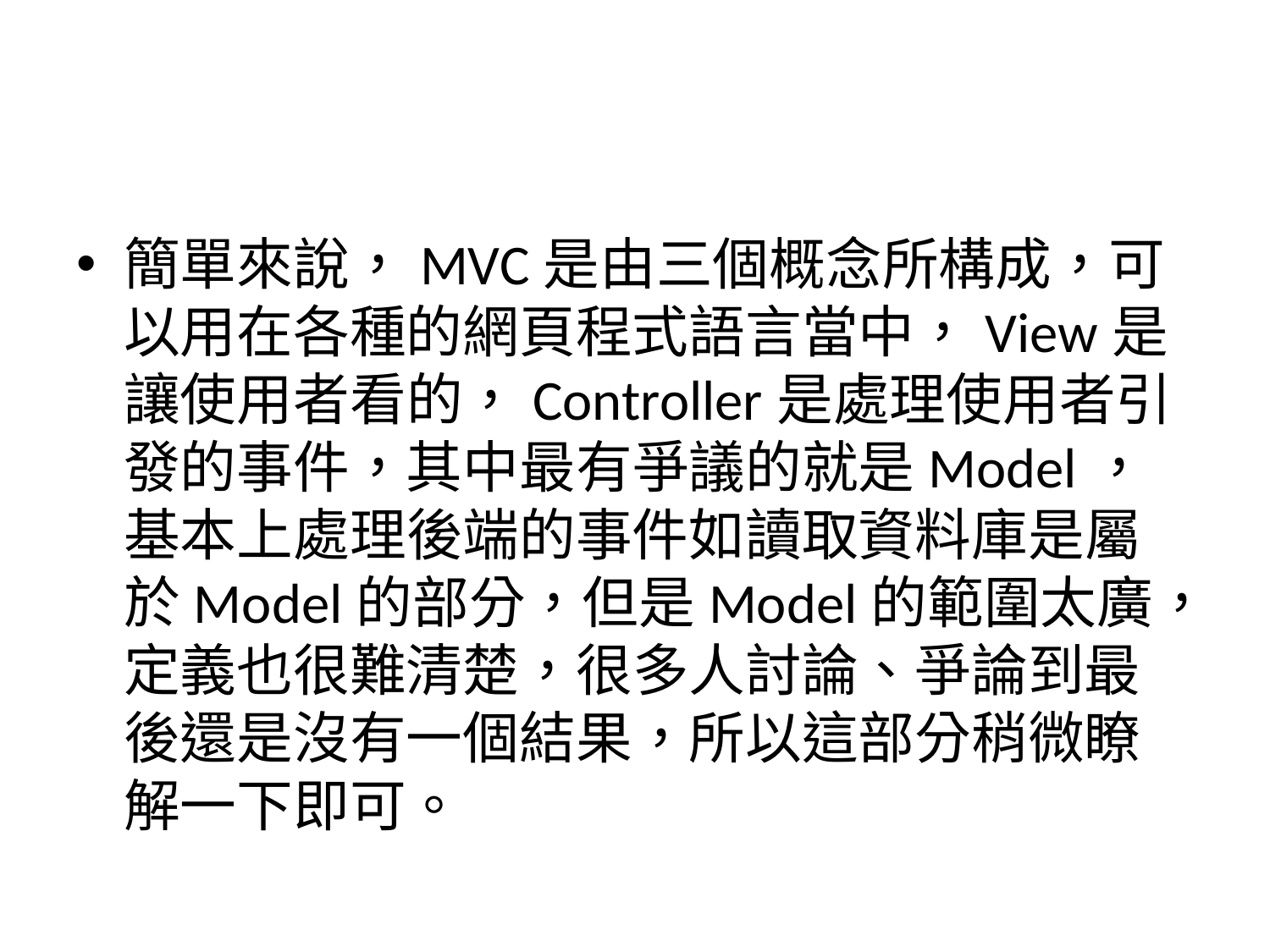

#
簡單來說，MVC是由三個概念所構成，可以用在各種的網頁程式語言當中，View是讓使用者看的，Controller是處理使用者引發的事件，其中最有爭議的就是Model，基本上處理後端的事件如讀取資料庫是屬於Model的部分，但是Model的範圍太廣，定義也很難清楚，很多人討論、爭論到最後還是沒有一個結果，所以這部分稍微瞭解一下即可。